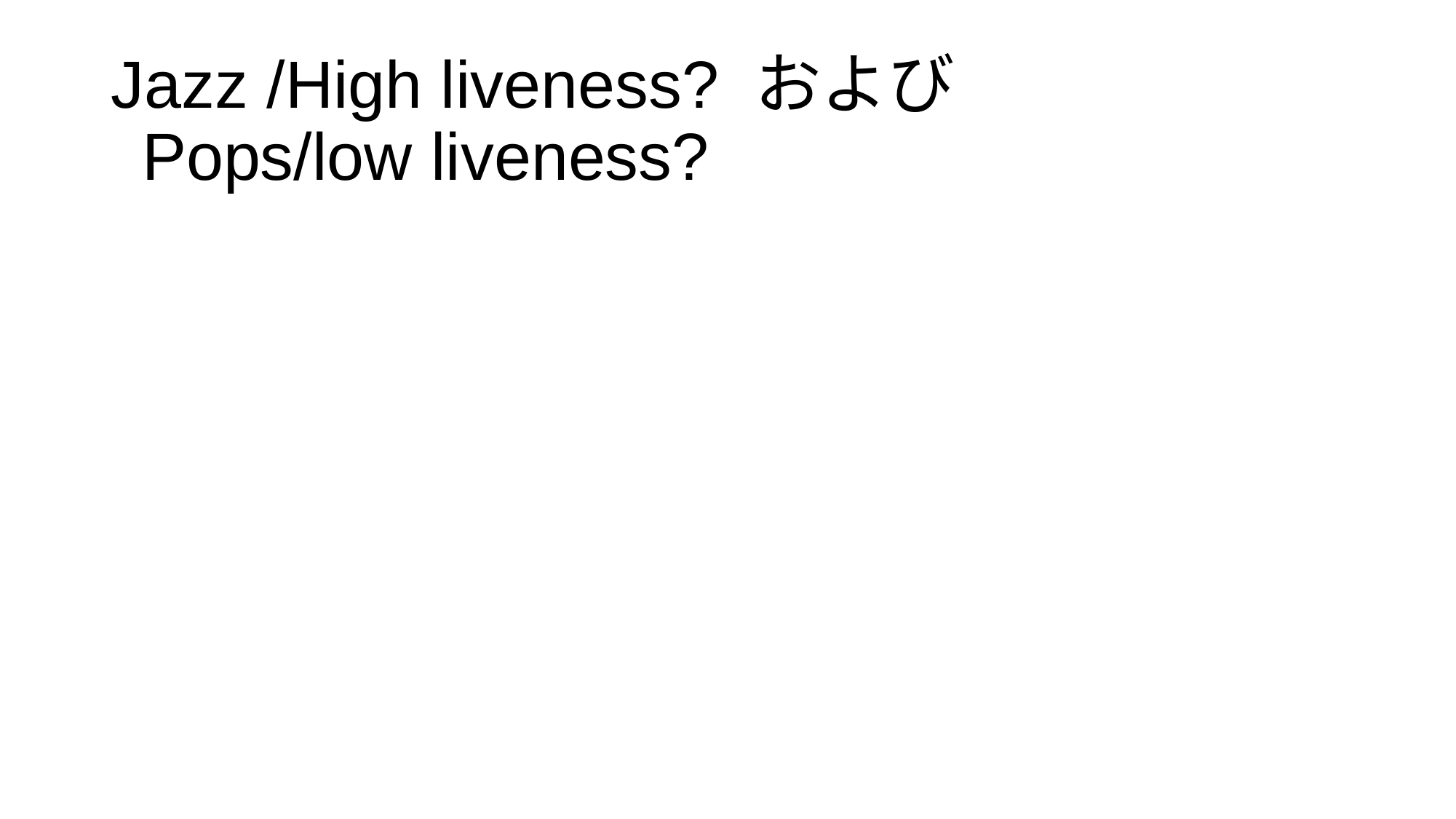

# Jazz /High liveness? および Pops/low liveness?